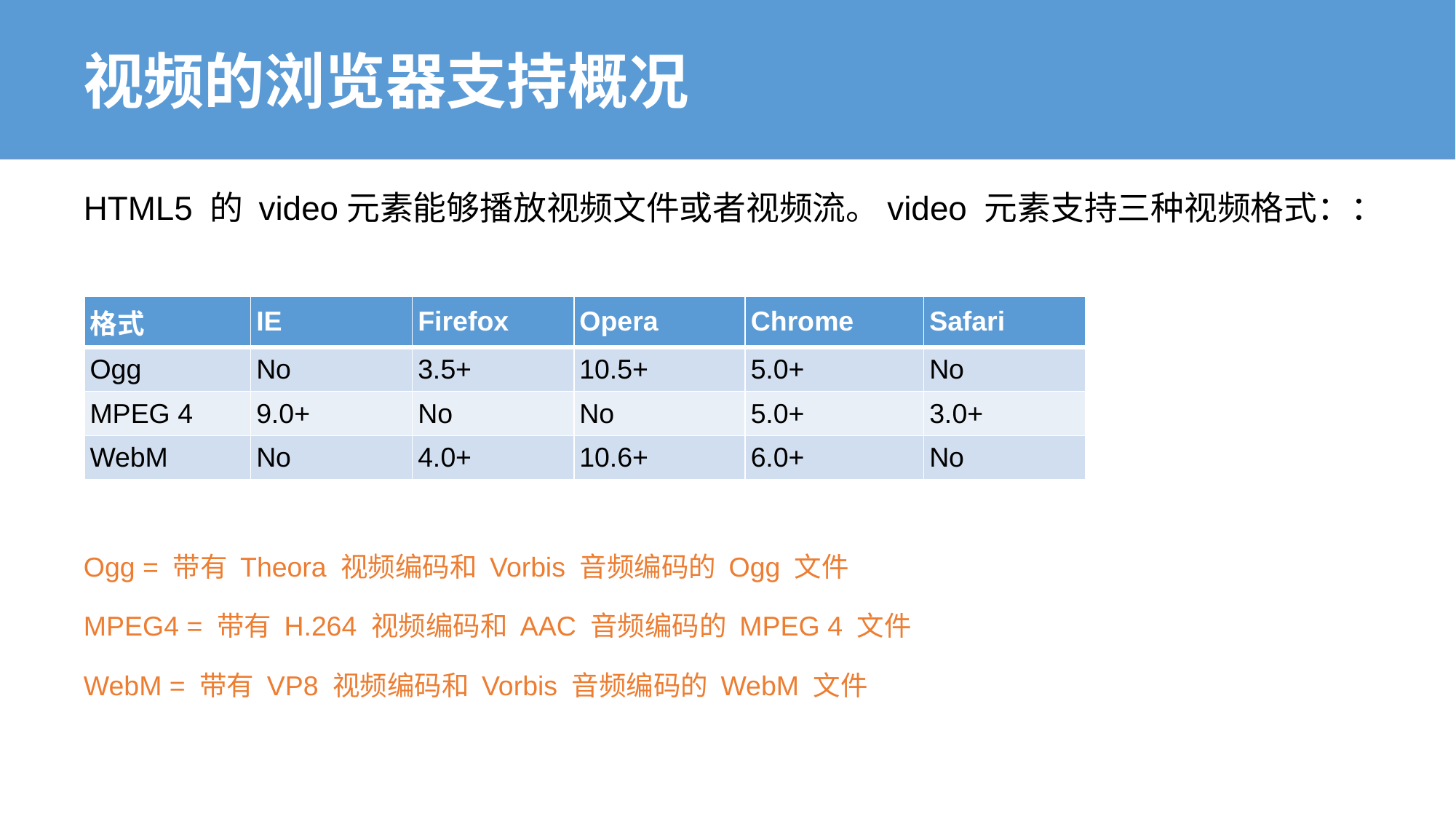

# 视频的浏览器支持概况
HTML5 的 video元素能够播放视频文件或者视频流。video 元素支持三种视频格式：：

Ogg = 带有 Theora 视频编码和 Vorbis 音频编码的 Ogg 文件
MPEG4 = 带有 H.264 视频编码和 AAC 音频编码的 MPEG 4 文件
WebM = 带有 VP8 视频编码和 Vorbis 音频编码的 WebM 文件
| 格式 | IE | Firefox | Opera | Chrome | Safari |
| --- | --- | --- | --- | --- | --- |
| Ogg | No | 3.5+ | 10.5+ | 5.0+ | No |
| MPEG 4 | 9.0+ | No | No | 5.0+ | 3.0+ |
| WebM | No | 4.0+ | 10.6+ | 6.0+ | No |